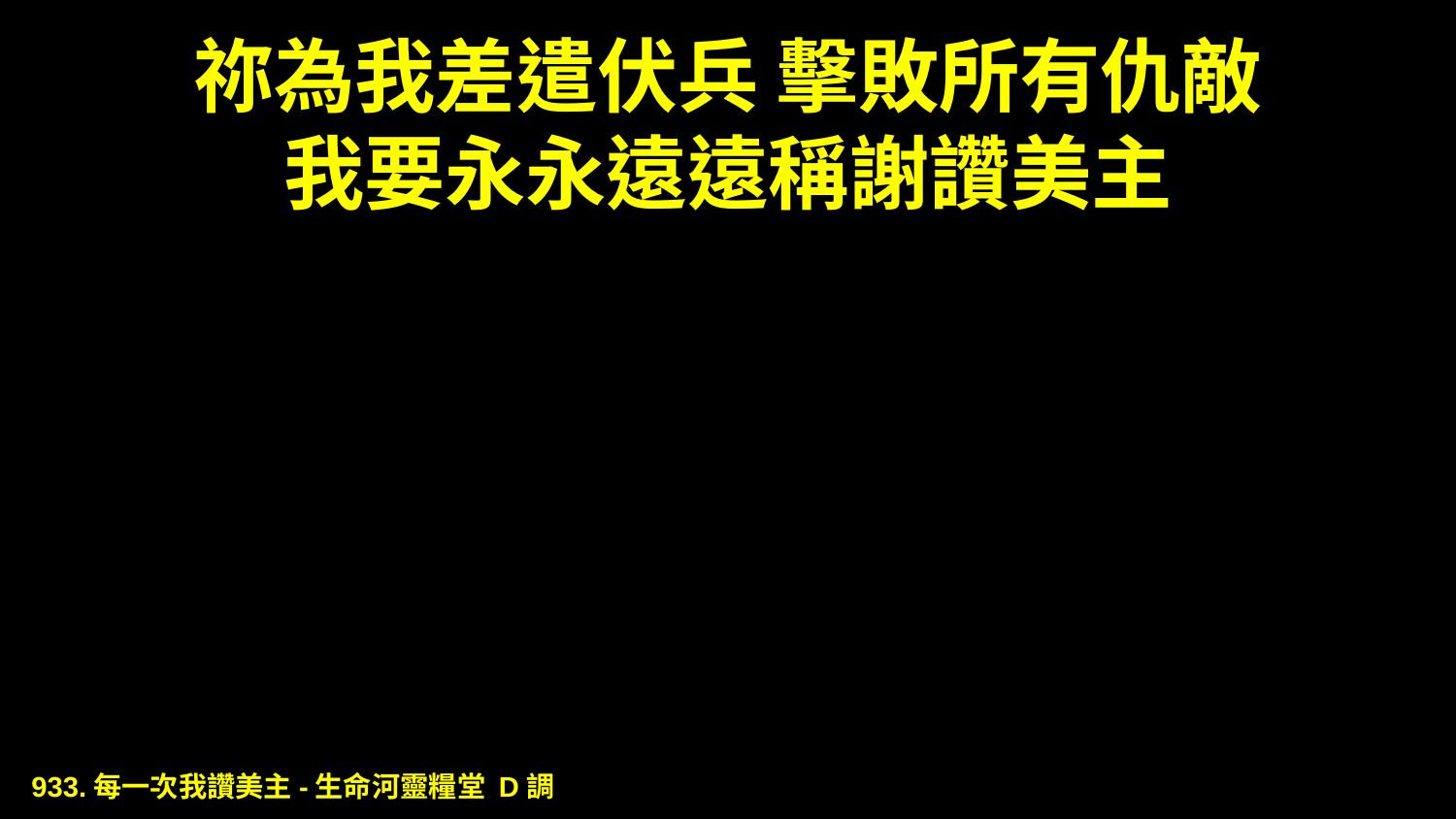

# 祢為我差遣伏兵 擊敗所有仇敵 我要永永遠遠稱謝讚美主
933.每一次我讚美主-生命河靈糧堂 D調